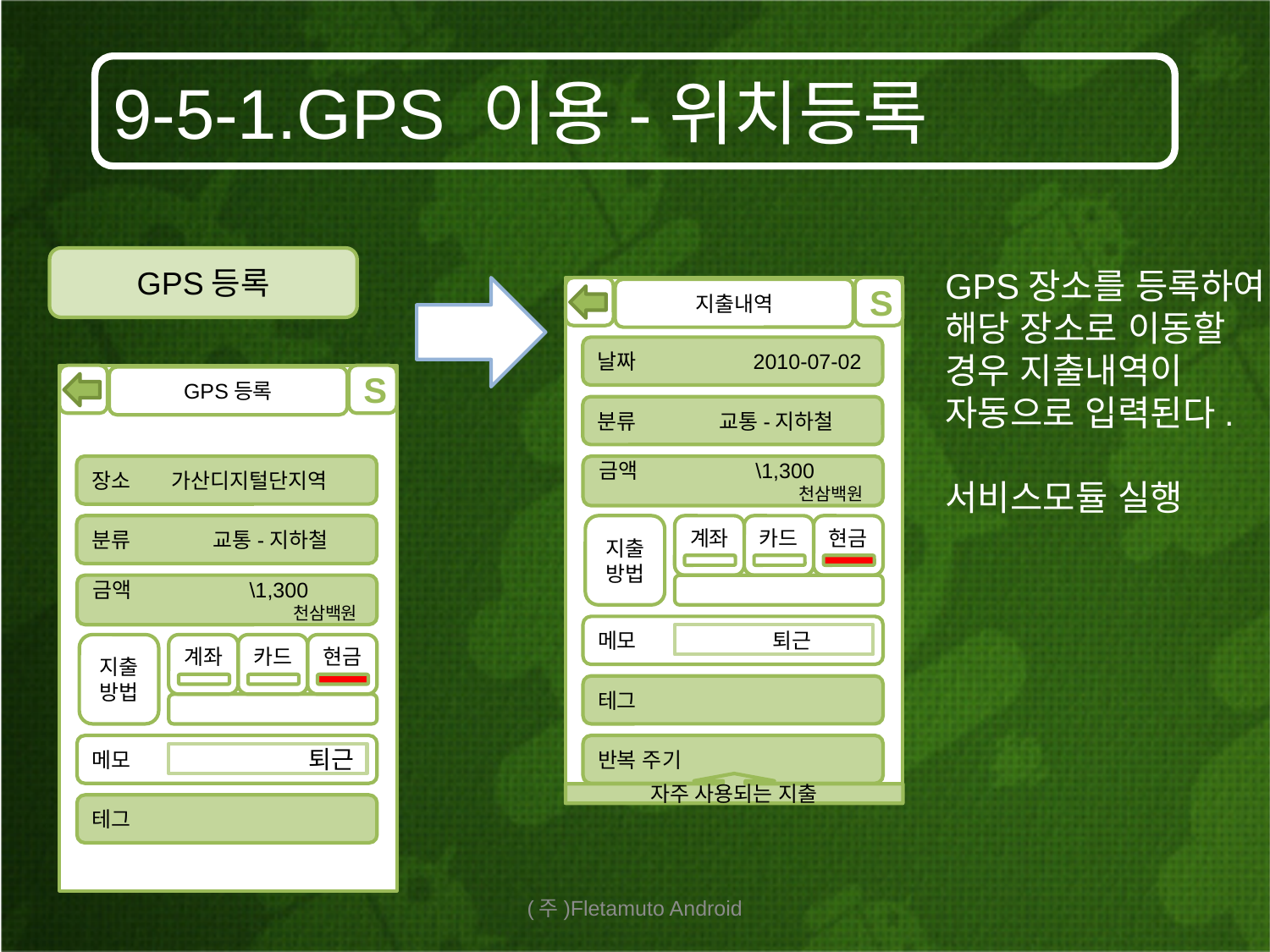

9-5-1.GPS 이용-위치등록
GPS등록
GPS장소를 등록하여 해당 장소로 이동할 경우 지출내역이 자동으로 입력된다.

서비스모듈 실행

S
지출내역
날짜	    2010-07-02

S
GPS등록
분류              교통-지하철
장소       가산디지털단지역
금액                   \1,300              천삼백원
분류              교통-지하철
지출방법
계좌

카드

현금

금액                   \1,300              천삼백원

메모                       퇴근

지출방법
계좌

카드

현금

8
테그

메모
반복 주기
퇴근
자주 사용되는 지출
8
테그
(주)Fletamuto Android